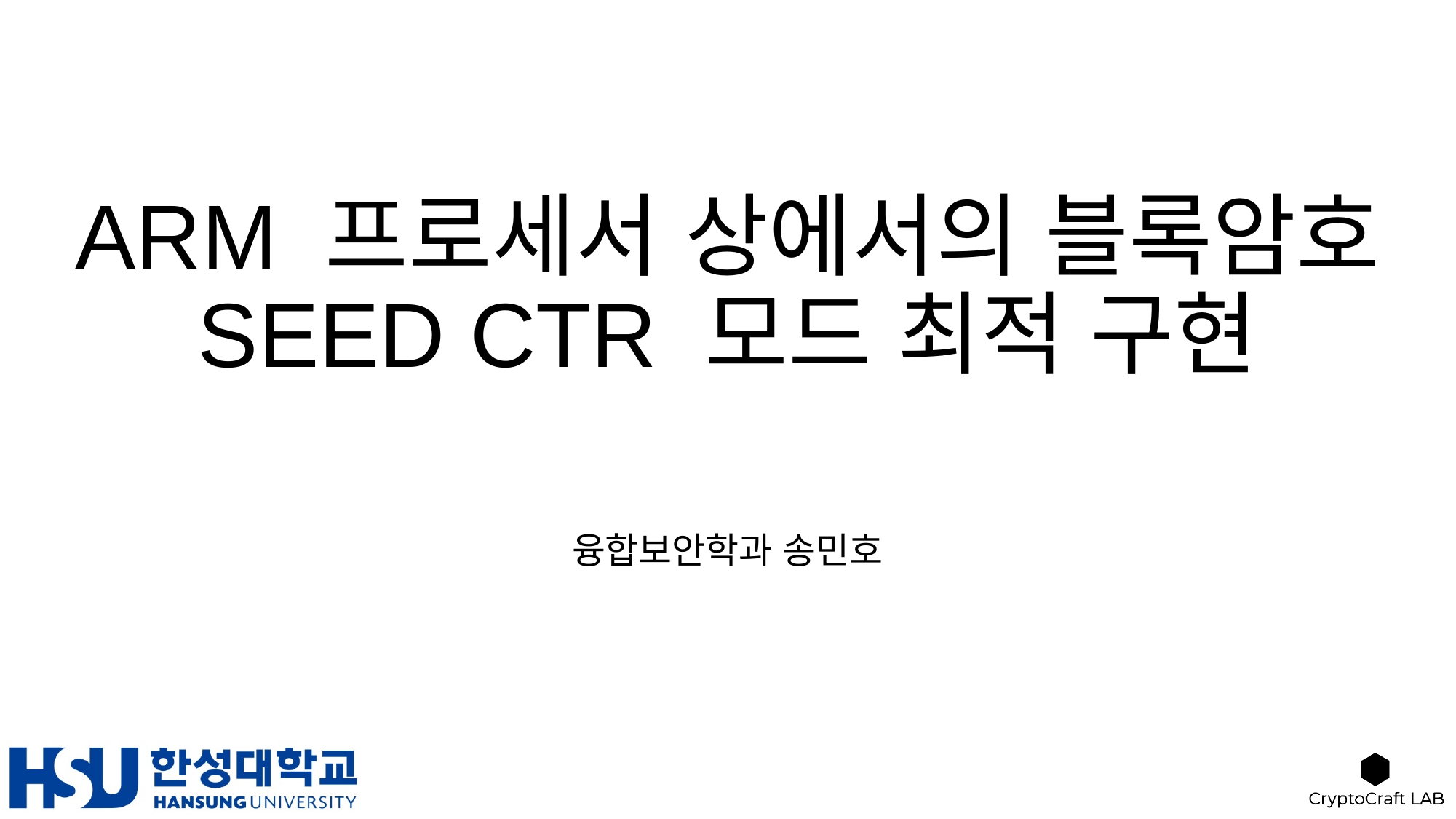

# ARM 프로세서 상에서의 블록암호 SEED CTR 모드 최적 구현
융합보안학과 송민호